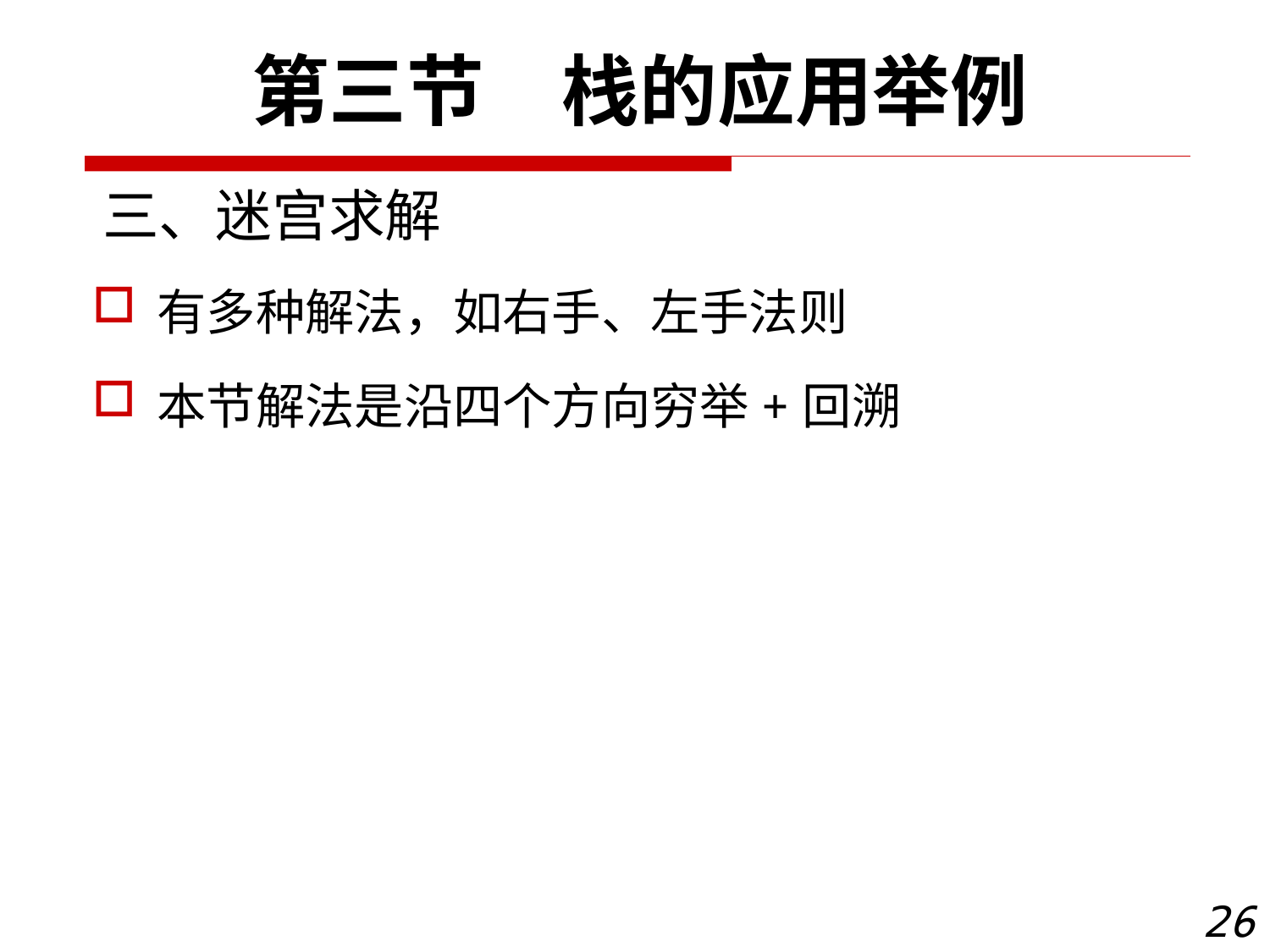

第三节　栈的应用举例
三、迷宫求解
有多种解法，如右手、左手法则
本节解法是沿四个方向穷举+回溯
26